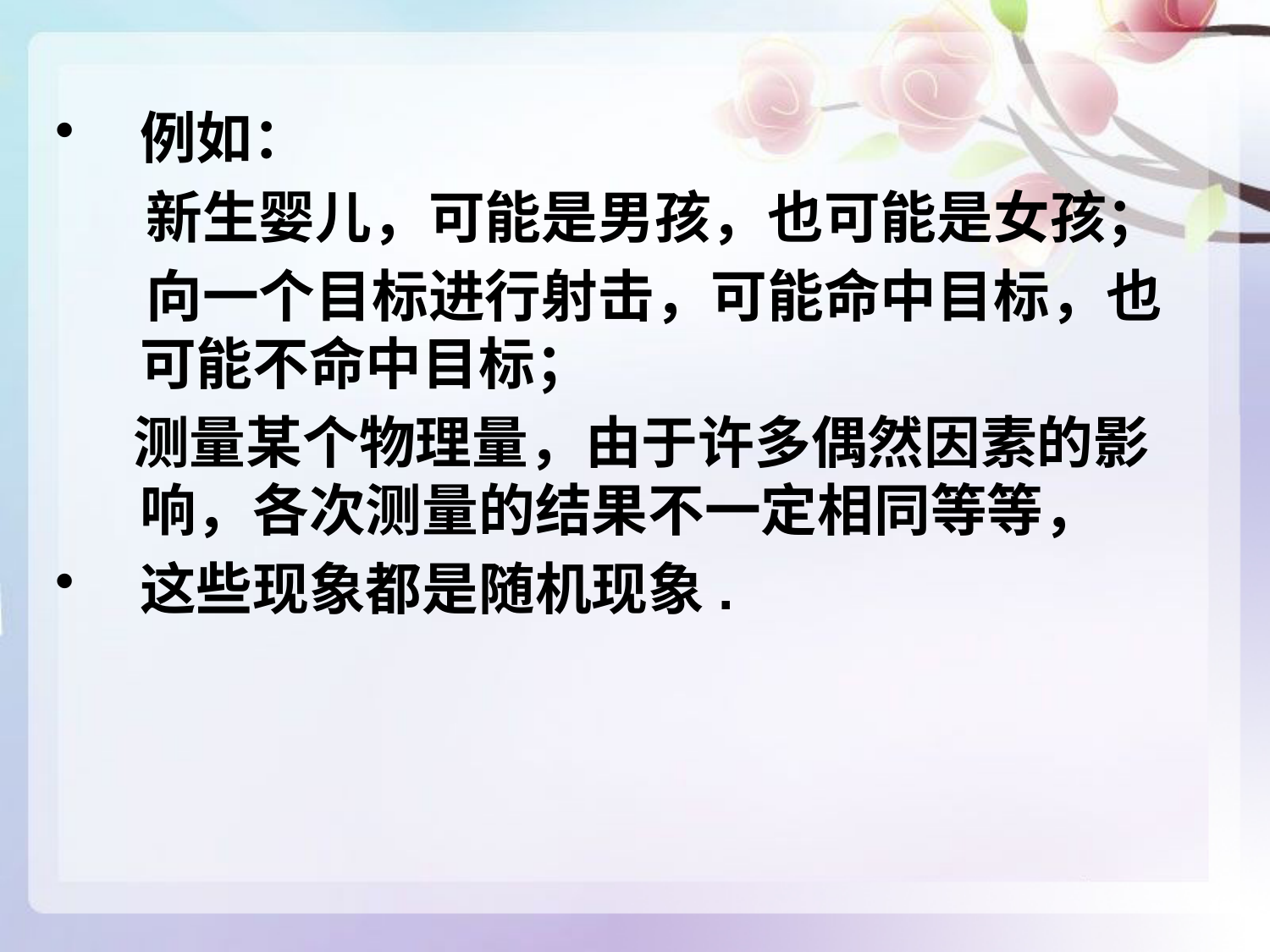

例如：
      新生婴儿，可能是男孩，也可能是女孩；
      向一个目标进行射击，可能命中目标，也可能不命中目标；
     测量某个物理量，由于许多偶然因素的影响，各次测量的结果不一定相同等等，
这些现象都是随机现象.